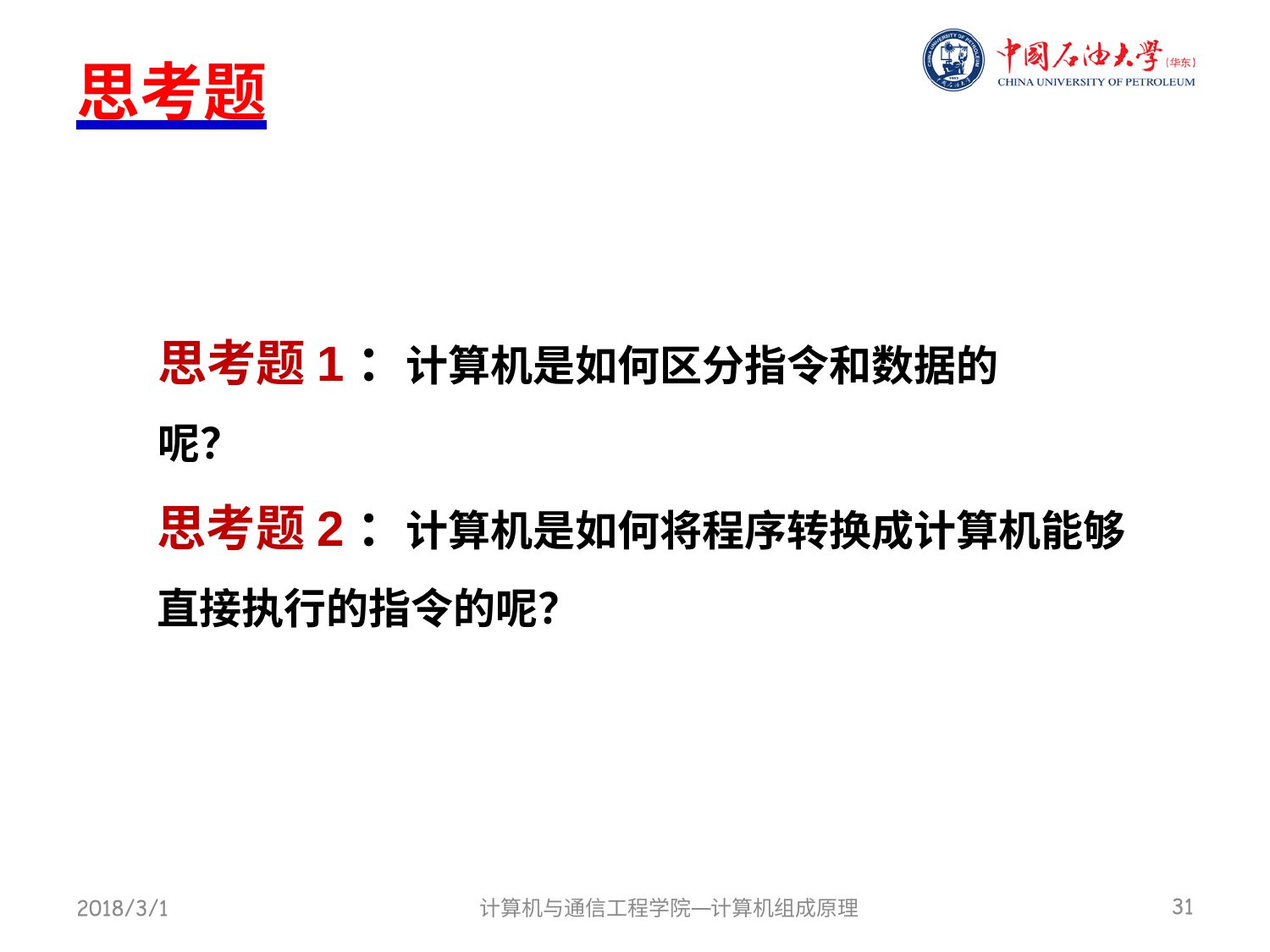

# 思考题
思考题1：计算机是如何区分指令和数据的呢？
思考题2：计算机是如何将程序转换成计算机能够直接执行的指令的呢？
2018/3/1
计算机与通信工程学院—计算机组成原理
31